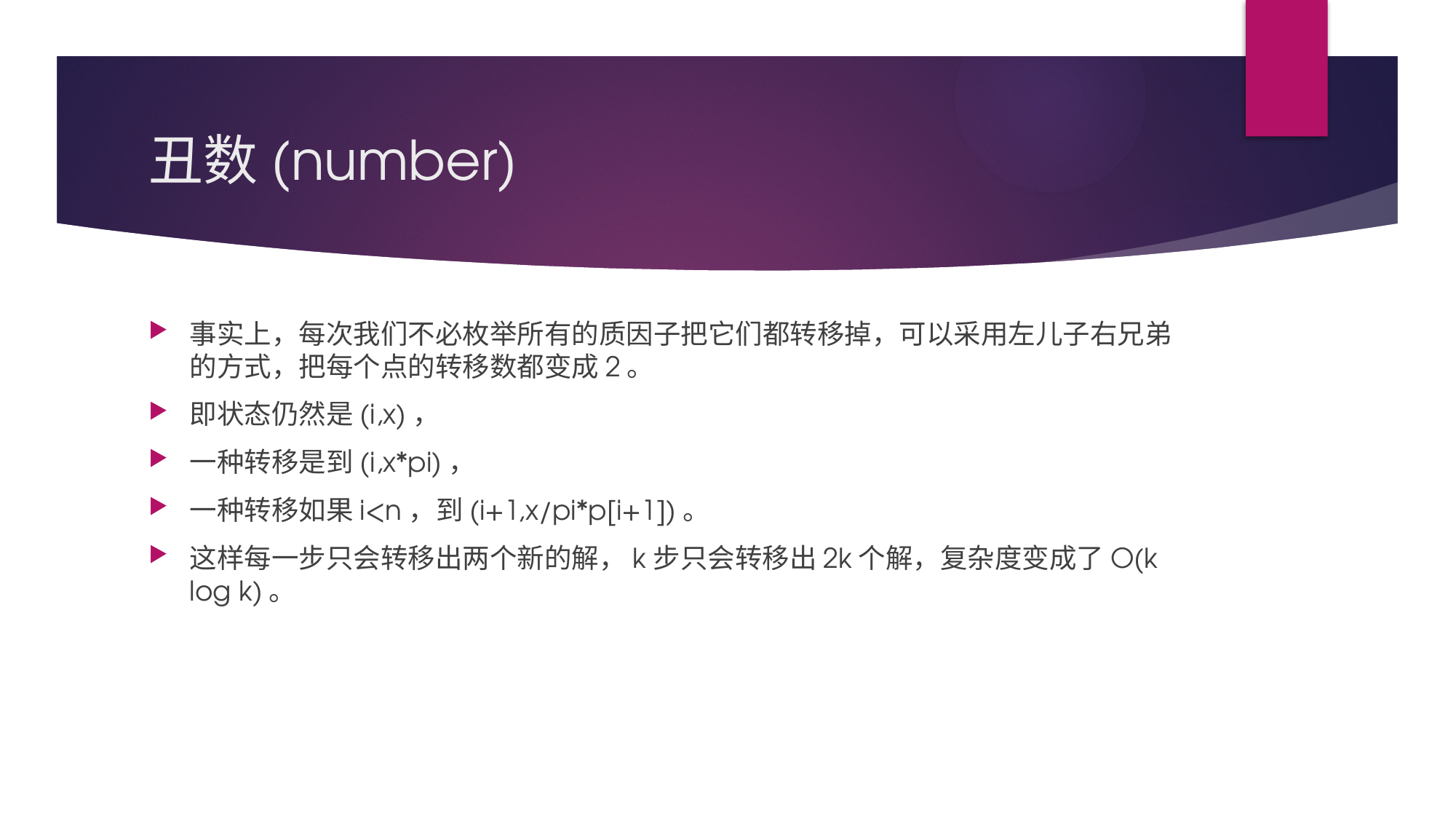

# 丑数(number)
事实上，每次我们不必枚举所有的质因子把它们都转移掉，可以采用左儿子右兄弟的方式，把每个点的转移数都变成2。
即状态仍然是(i,x)，
一种转移是到(i,x*pi)，
一种转移如果i<n，到(i+1,x/pi*p[i+1])。
这样每一步只会转移出两个新的解，k步只会转移出2k个解，复杂度变成了O(k log k)。